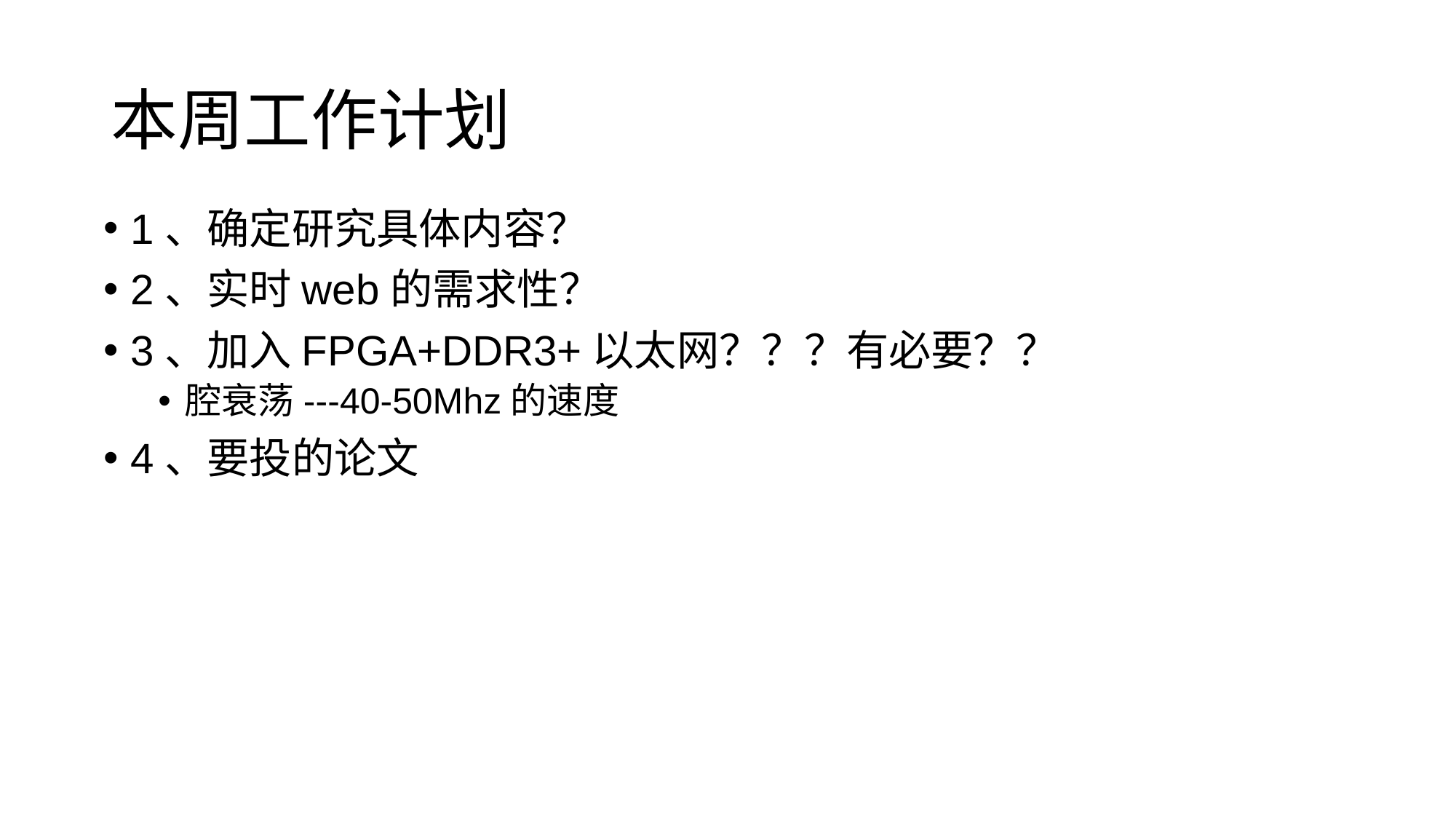

# 本周工作计划
1、确定研究具体内容？
2、实时web的需求性？
3、加入FPGA+DDR3+以太网？？？有必要？？
腔衰荡---40-50Mhz的速度
4、要投的论文